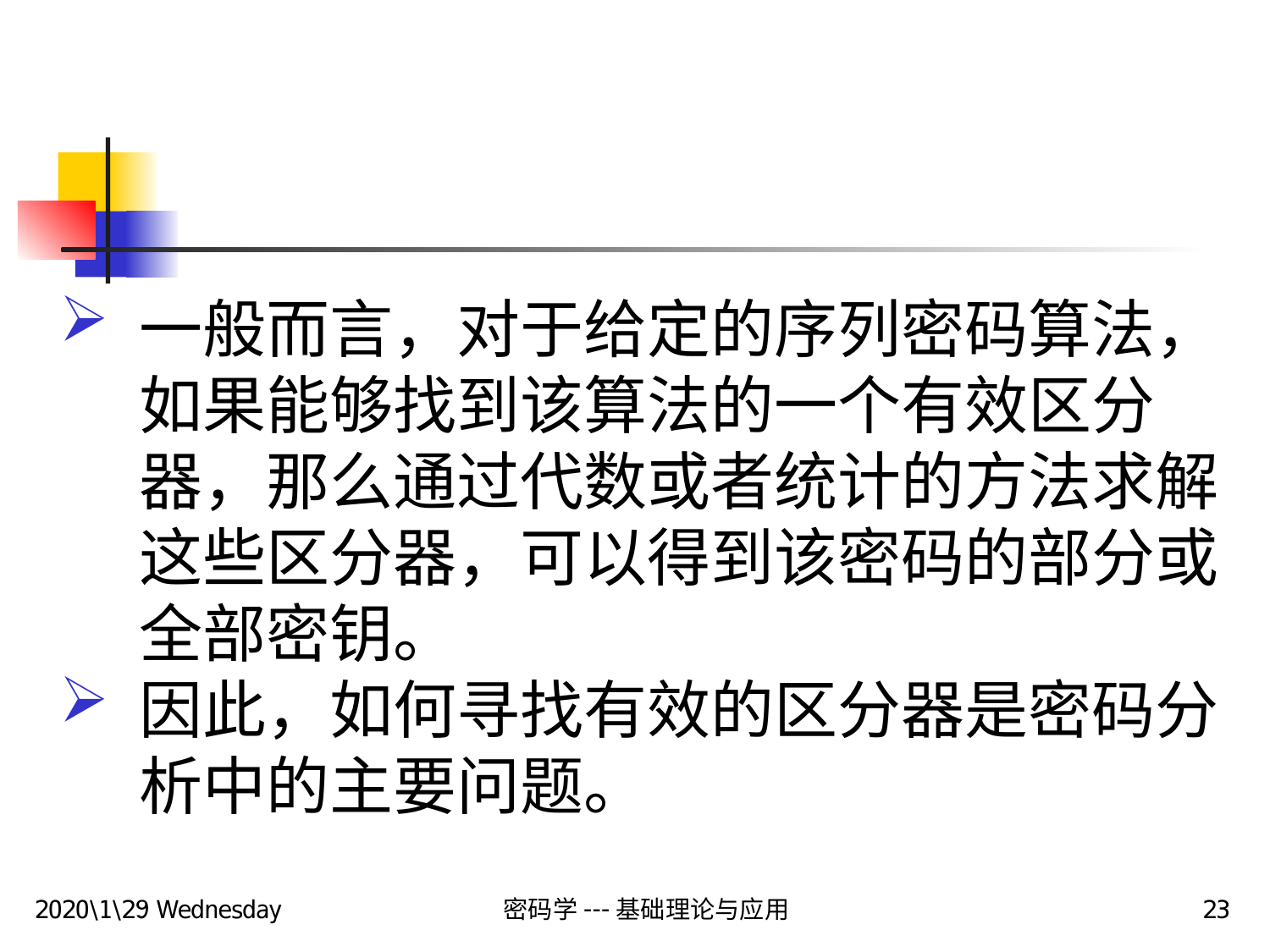

一般而言，对于给定的序列密码算法，如果能够找到该算法的一个有效区分器，那么通过代数或者统计的方法求解这些区分器，可以得到该密码的部分或全部密钥。
因此，如何寻找有效的区分器是密码分析中的主要问题。
2020\1\29 Wednesday
密码学---基础理论与应用
23